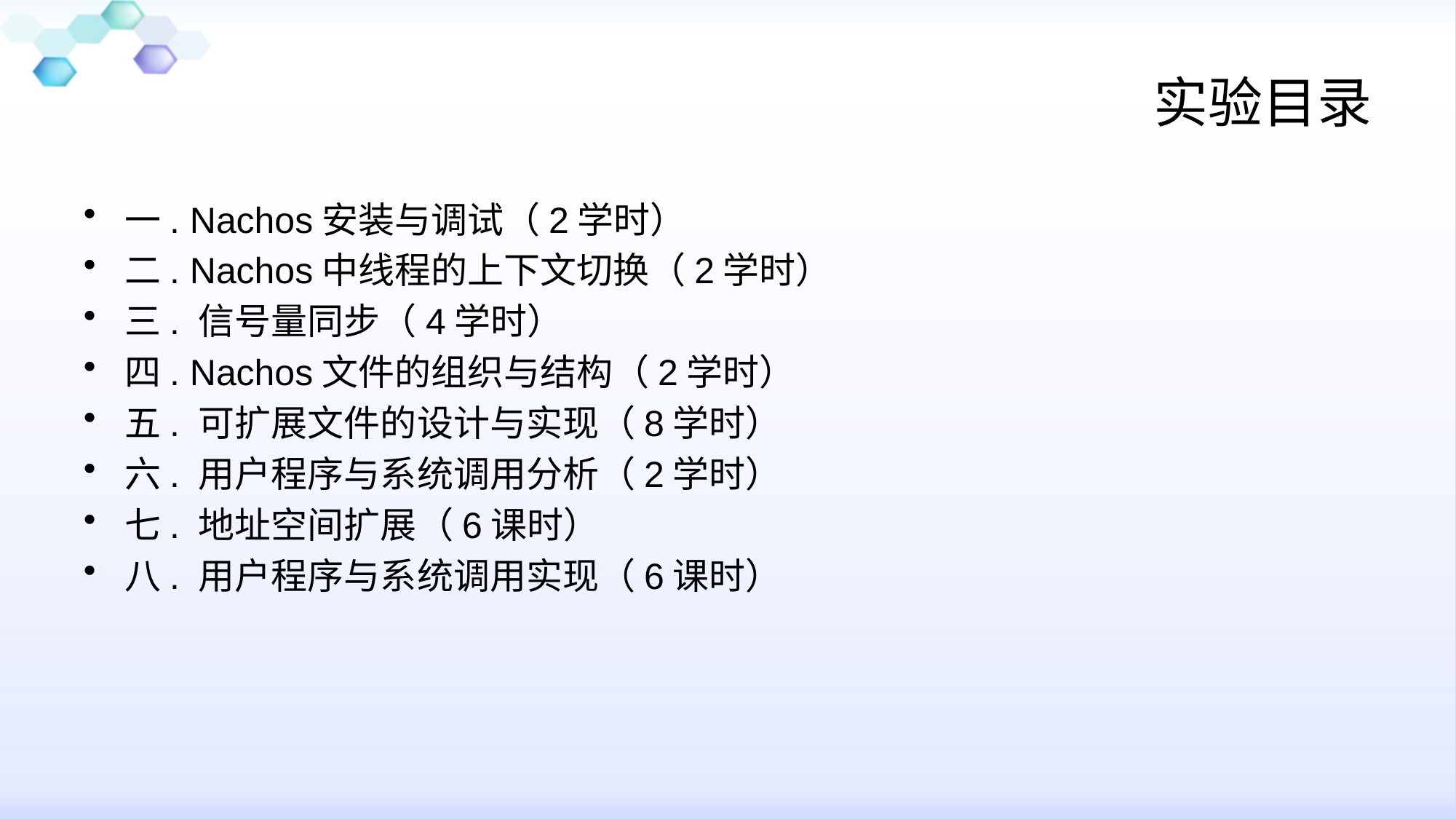

# 实验目录
一. Nachos安装与调试（2学时）
二. Nachos中线程的上下文切换（2学时）
三. 信号量同步（4学时）
四. Nachos文件的组织与结构（2学时）
五. 可扩展文件的设计与实现（8学时）
六. 用户程序与系统调用分析（2学时）
七. 地址空间扩展（6课时）
八. 用户程序与系统调用实现（6课时）